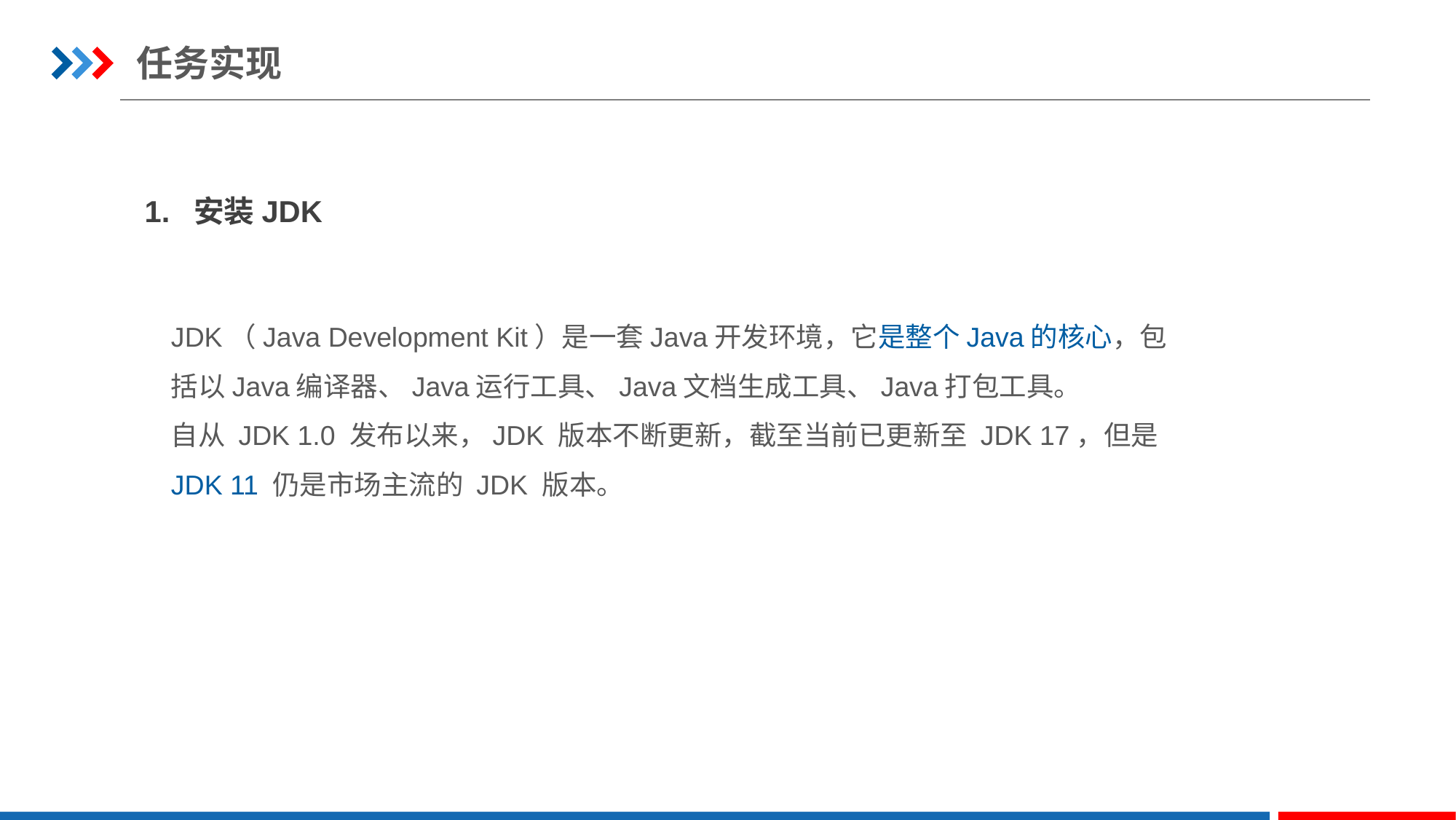

任务实现
1.  安装JDK
JDK（Java Development Kit）是一套Java开发环境，它是整个Java的核心，包括以Java编译器、Java运行工具、Java文档生成工具、Java打包工具。
自从 JDK 1.0 发布以来，JDK 版本不断更新，截至当前已更新至 JDK 17，但是 JDK 11 仍是市场主流的 JDK 版本。